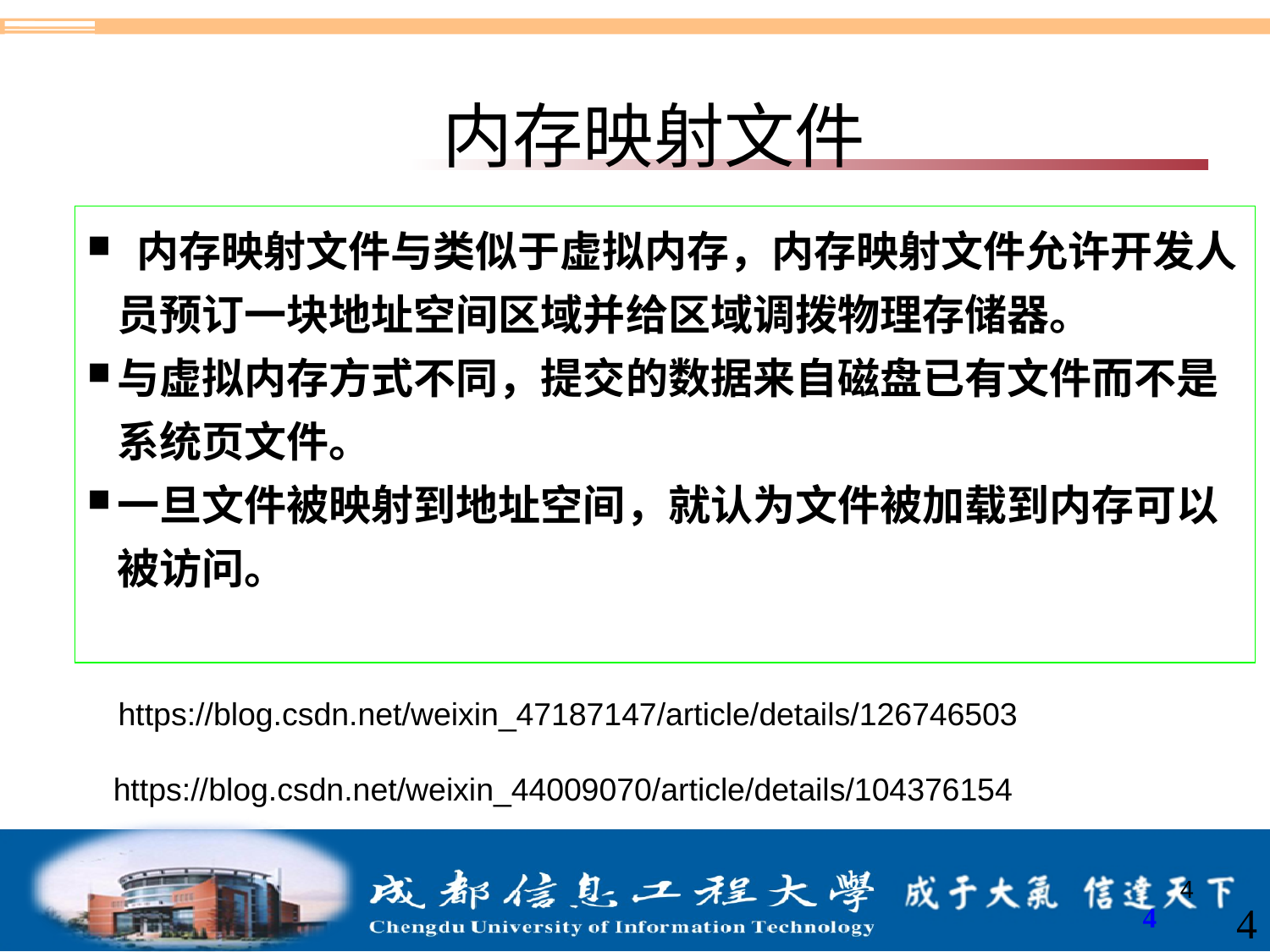

# 内存映射文件
 内存映射文件与类似于虚拟内存，内存映射文件允许开发人员预订一块地址空间区域并给区域调拨物理存储器。
与虚拟内存方式不同，提交的数据来自磁盘已有文件而不是系统页文件。
一旦文件被映射到地址空间，就认为文件被加载到内存可以被访问。

https://blog.csdn.net/weixin_47187147/article/details/126746503
https://blog.csdn.net/weixin_44009070/article/details/104376154
4